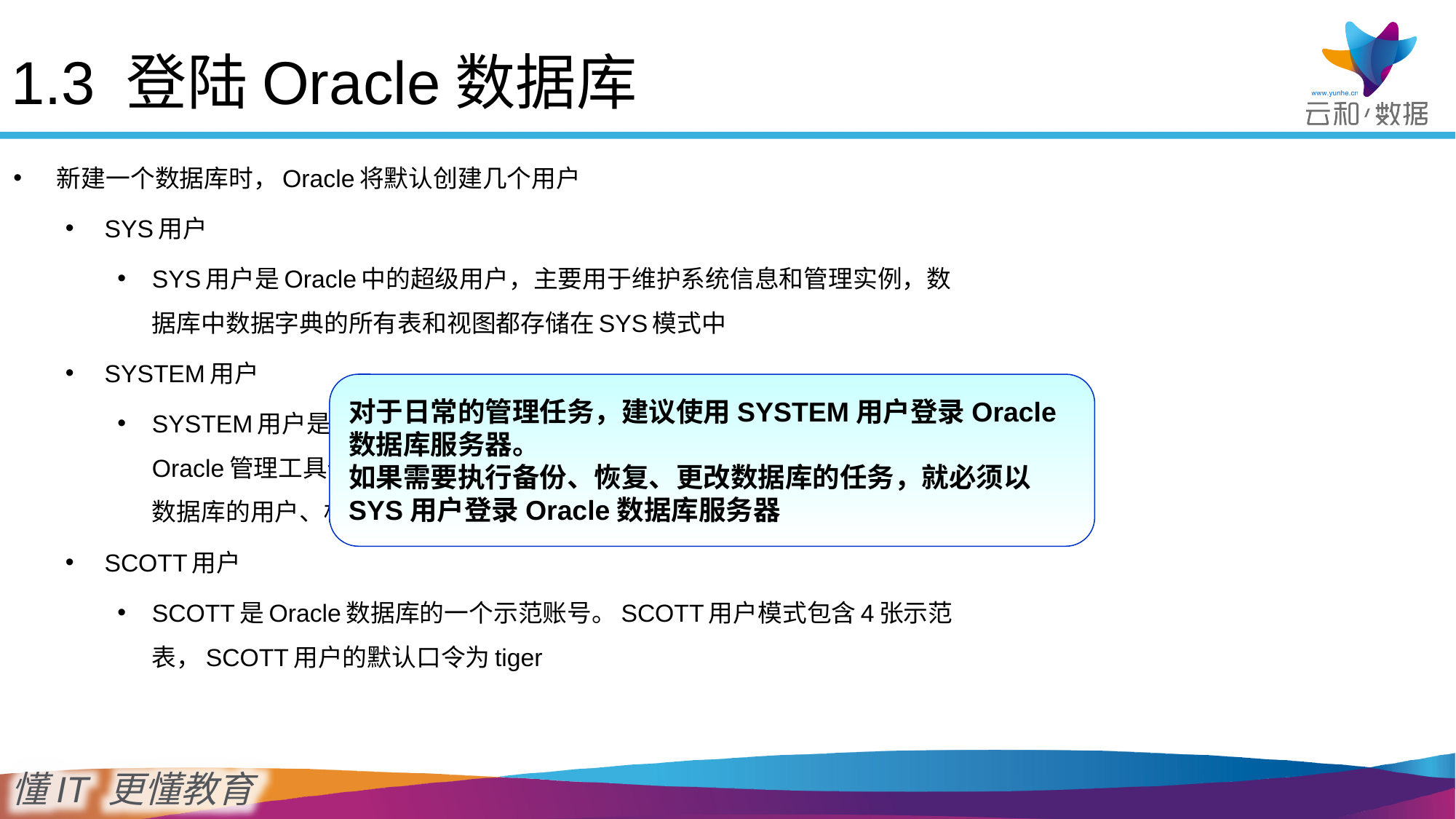

1.3 登陆Oracle数据库
新建一个数据库时，Oracle将默认创建几个用户
SYS用户
SYS用户是Oracle中的超级用户，主要用于维护系统信息和管理实例，数据库中数据字典的所有表和视图都存储在SYS模式中
SYSTEM用户
SYSTEM用户是Oracle中默认的管理员，它拥有DBA权限。该用户拥有Oracle管理工具使用的内部表和视图，通常通过SYSTEM用户管理Oracle数据库的用户、权限和存储等
SCOTT用户
SCOTT是Oracle数据库的一个示范账号。SCOTT用户模式包含4张示范表，SCOTT用户的默认口令为tiger
对于日常的管理任务，建议使用SYSTEM用户登录Oracle数据库服务器。
如果需要执行备份、恢复、更改数据库的任务，就必须以SYS用户登录Oracle数据库服务器
7